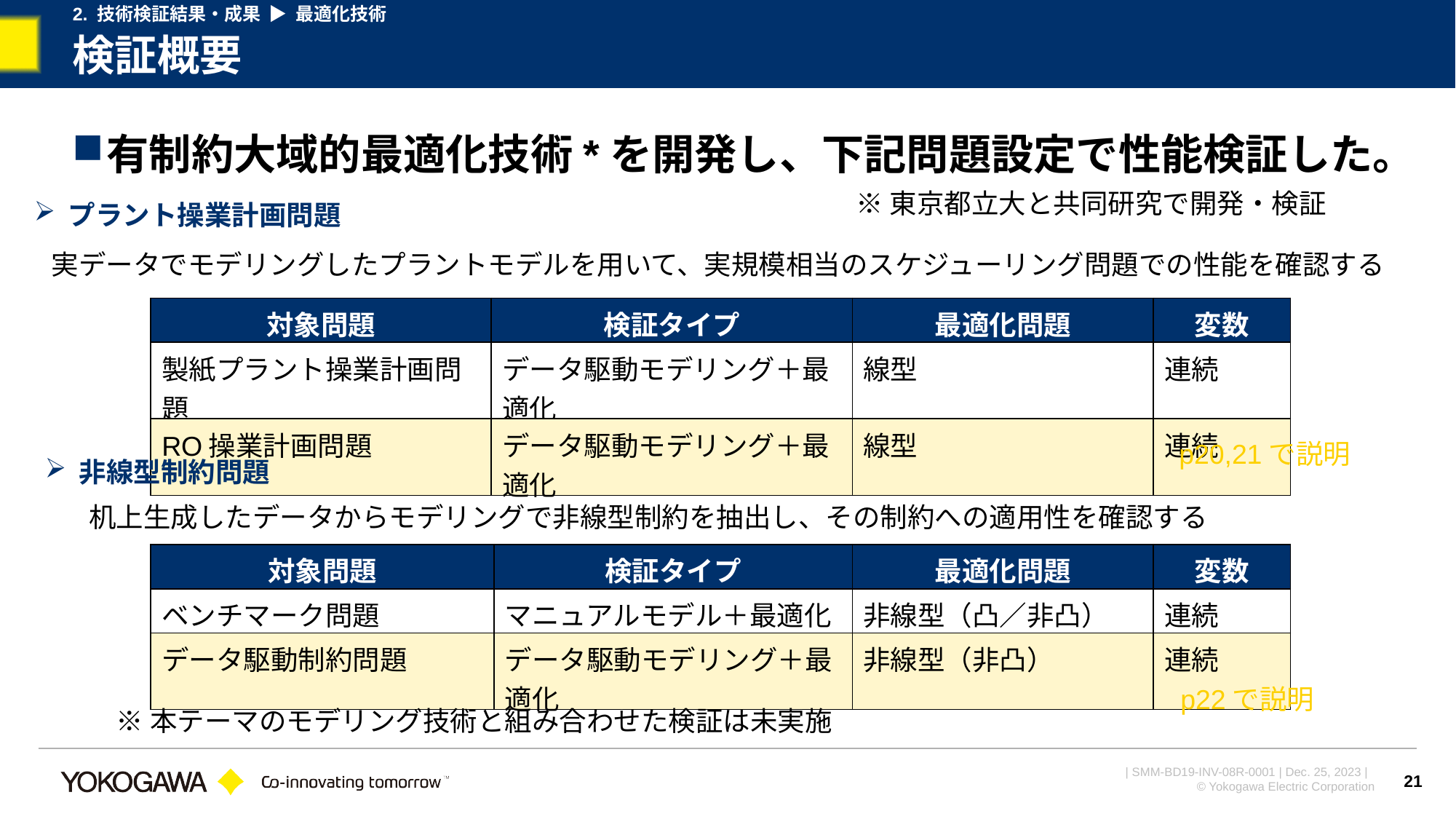

2. 技術検証結果・成果  ▶  最適化技術
# 検証概要
有制約大域的最適化技術*を開発し、下記問題設定で性能検証した。
※東京都立大と共同研究で開発・検証
プラント操業計画問題
実データでモデリングしたプラントモデルを用いて、実規模相当のスケジューリング問題での性能を確認する
| 対象問題 | 検証タイプ | 最適化問題 | 変数 |
| --- | --- | --- | --- |
| 製紙プラント操業計画問題 | データ駆動モデリング＋最適化 | 線型 | 連続 |
| RO操業計画問題 | データ駆動モデリング＋最適化 | 線型 | 連続 |
p20,21で説明
非線型制約問題
机上生成したデータからモデリングで非線型制約を抽出し、その制約への適用性を確認する
| 対象問題 | 検証タイプ | 最適化問題 | 変数 |
| --- | --- | --- | --- |
| ベンチマーク問題 | マニュアルモデル＋最適化 | 非線型（凸／非凸） | 連続 |
| データ駆動制約問題 | データ駆動モデリング＋最適化 | 非線型（非凸） | 連続 |
p22で説明
※本テーマのモデリング技術と組み合わせた検証は未実施
21